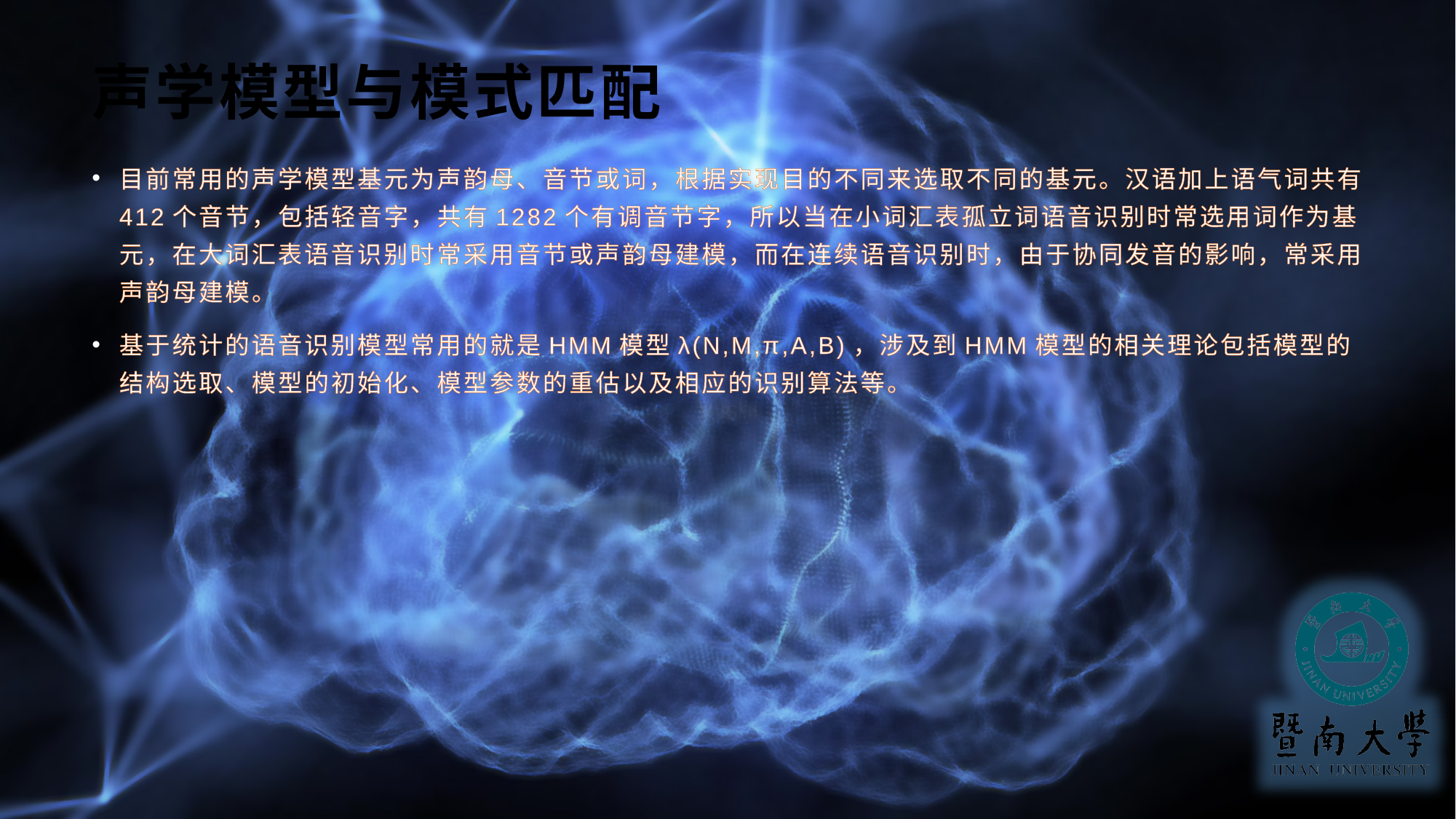

# 声学模型与模式匹配
目前常用的声学模型基元为声韵母、音节或词，根据实现目的不同来选取不同的基元。汉语加上语气词共有412个音节，包括轻音字，共有1282个有调音节字，所以当在小词汇表孤立词语音识别时常选用词作为基元，在大词汇表语音识别时常采用音节或声韵母建模，而在连续语音识别时，由于协同发音的影响，常采用声韵母建模。
基于统计的语音识别模型常用的就是HMM模型λ(N,M,π,A,B)，涉及到HMM模型的相关理论包括模型的结构选取、模型的初始化、模型参数的重估以及相应的识别算法等。